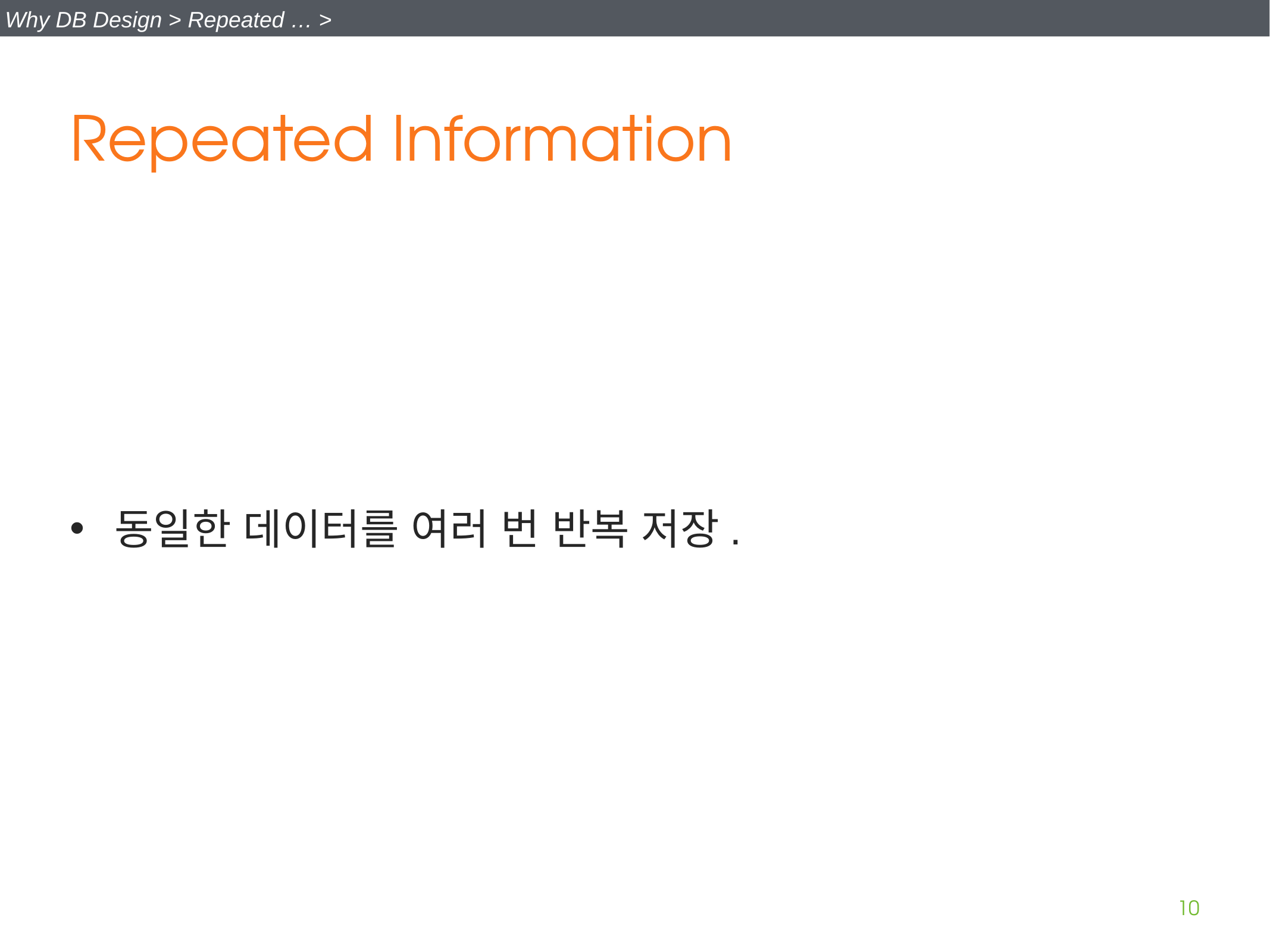

Why DB Design > Repeated … >
# Repeated Information
동일한 데이터를 여러 번 반복 저장.
10